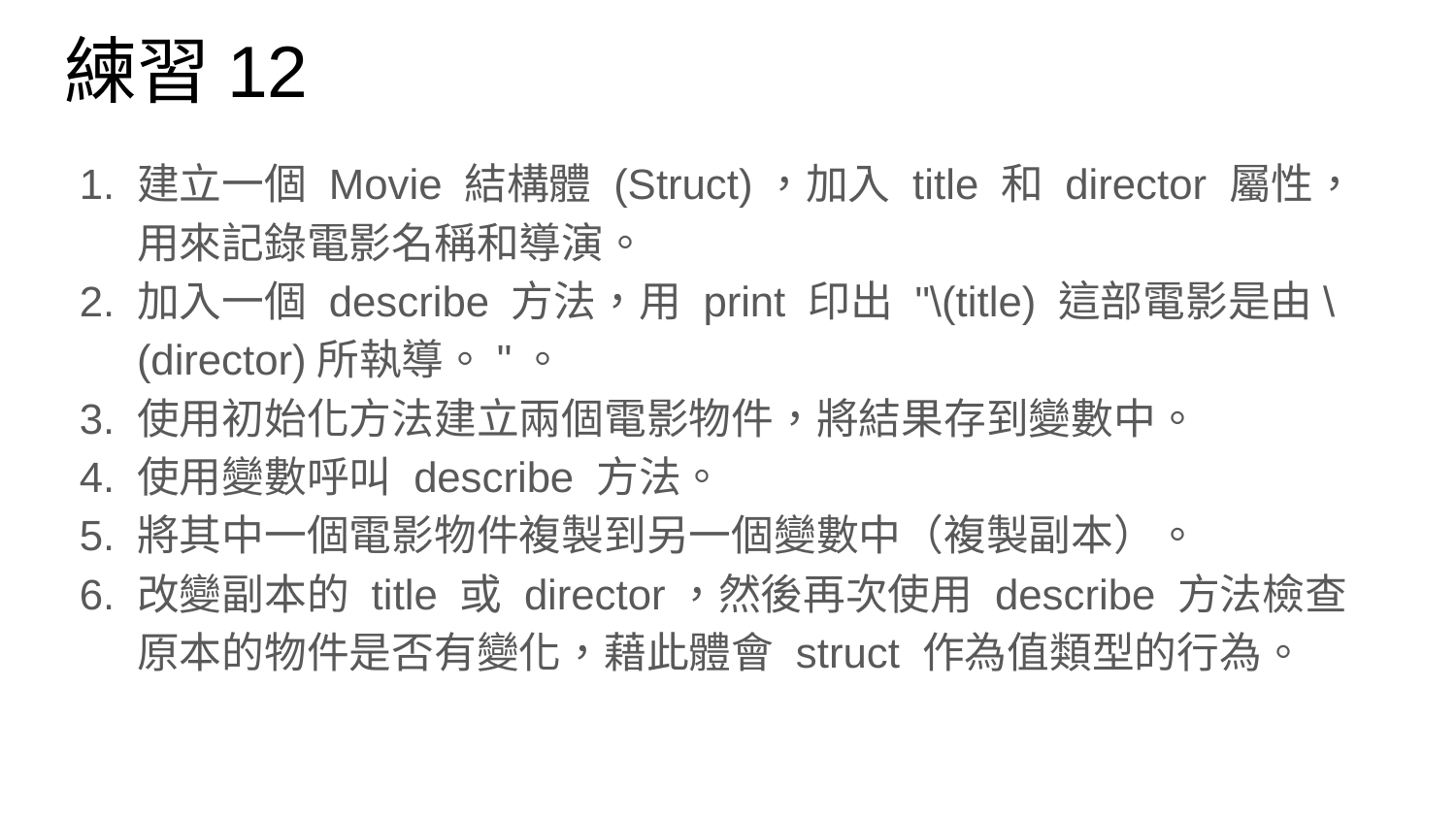

# 練習12
建立一個 Movie 結構體 (Struct)，加入 title 和 director 屬性，用來記錄電影名稱和導演。
加入一個 describe 方法，用 print 印出 "\(title) 這部電影是由\(director)所執導。"。
使用初始化方法建立兩個電影物件，將結果存到變數中。
使用變數呼叫 describe 方法。
將其中一個電影物件複製到另一個變數中（複製副本）。
改變副本的 title 或 director，然後再次使用 describe 方法檢查原本的物件是否有變化，藉此體會 struct 作為值類型的行為。